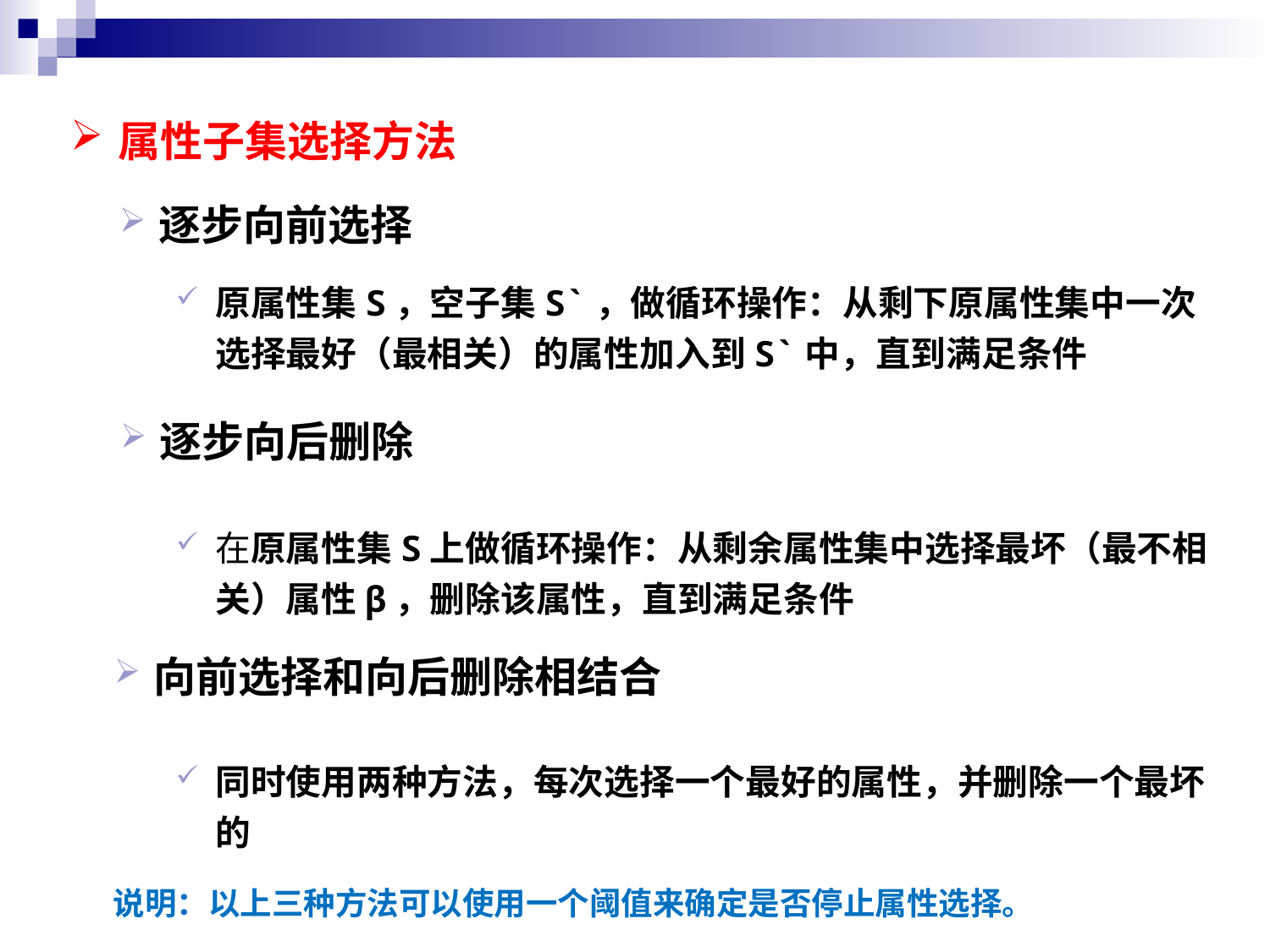

属性子集选择方法
逐步向前选择

原属性集S，空子集S`，做循环操作：从剩下原属性集中一次选择最好（最相关）的属性加入到S`中，直到满足条件

在原属性集S上做循环操作：从剩余属性集中选择最坏（最不相关）属性β，删除该属性，直到满足条件

同时使用两种方法，每次选择一个最好的属性，并删除一个最坏的
逐步向后删除
向前选择和向后删除相结合
说明：以上三种方法可以使用一个阈值来确定是否停止属性选择。